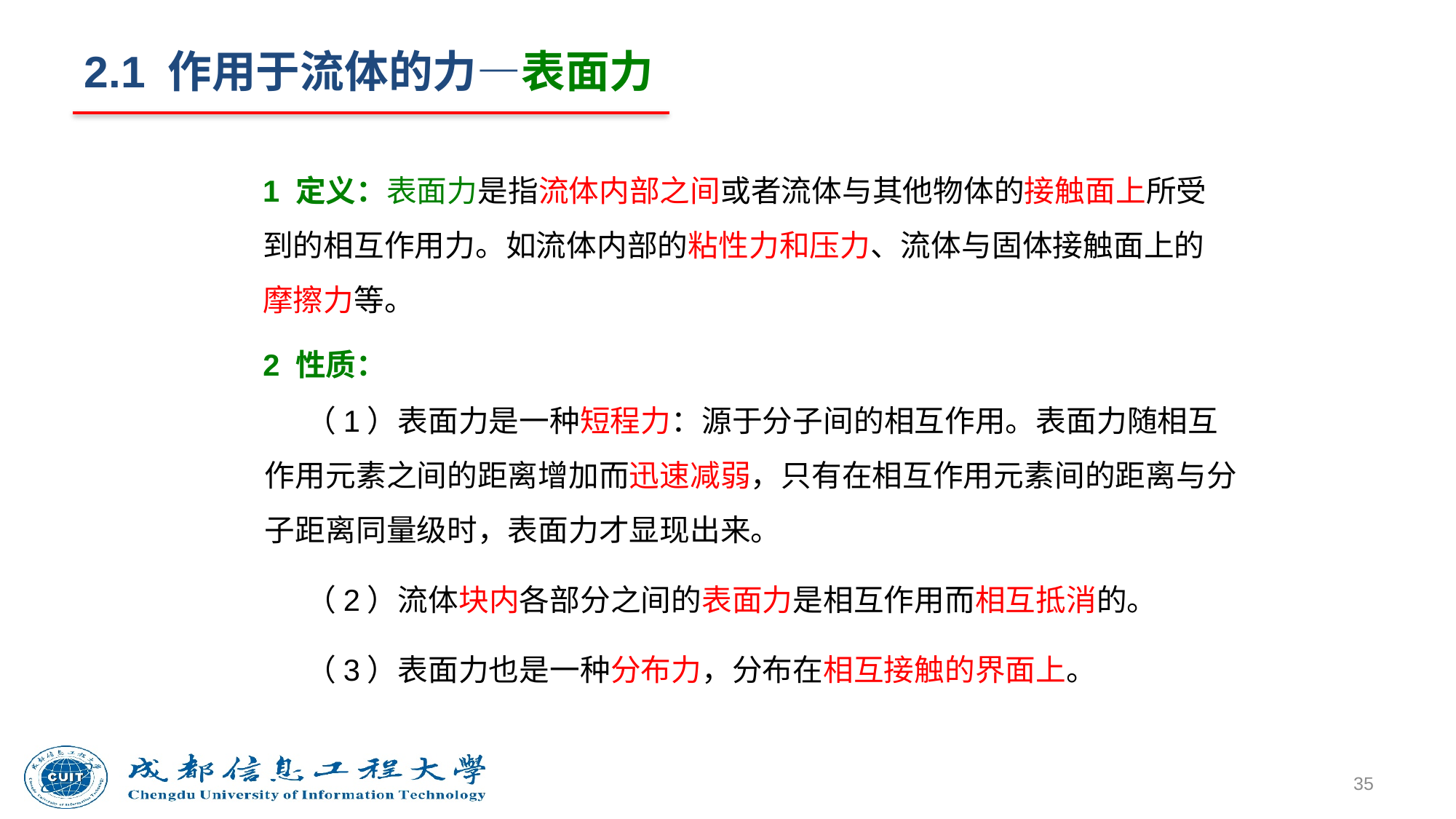

# 2.1 作用于流体的力—表面力
1 定义：表面力是指流体内部之间或者流体与其他物体的接触面上所受到的相互作用力。如流体内部的粘性力和压力、流体与固体接触面上的摩擦力等。
2 性质：
     （1）表面力是一种短程力：源于分子间的相互作用。表面力随相互作用元素之间的距离增加而迅速减弱，只有在相互作用元素间的距离与分子距离同量级时，表面力才显现出来。
     （2）流体块内各部分之间的表面力是相互作用而相互抵消的。
     （3）表面力也是一种分布力，分布在相互接触的界面上。
35